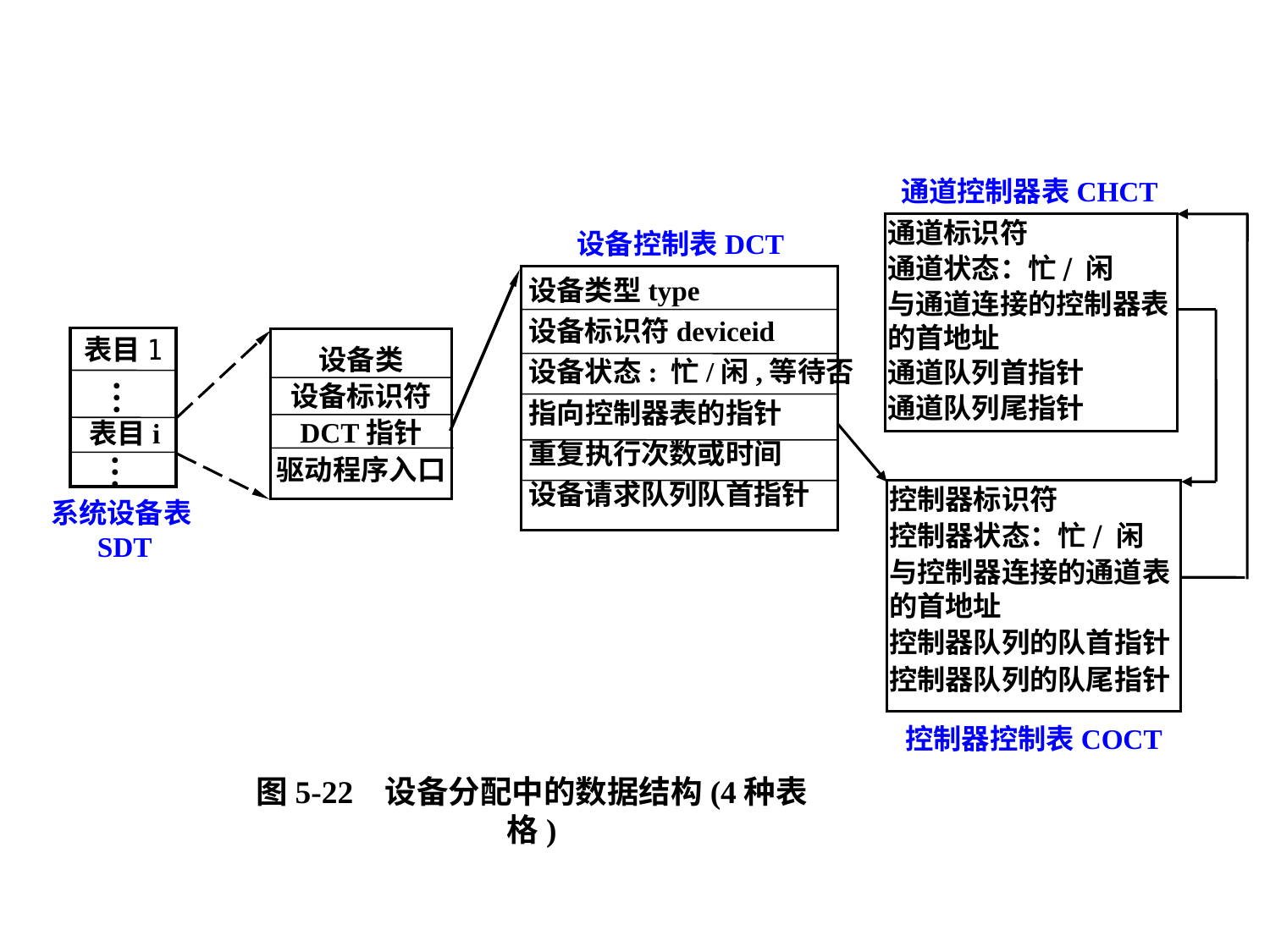

通道控制器表CHCT
通道标识符
通道状态：忙/闲
与通道连接的控制器表的首地址
通道队列首指针
通道队列尾指针

设备控制表DCT
设备类型type
设备标识符deviceid
设备状态: 忙/闲,等待否
指向控制器表的指针
重复执行次数或时间
设备请求队列队首指针

设备类
设备标识符
DCT指针
驱动程序入口
表目1

…

表目i

…

控制器标识符
控制器状态：忙/闲
与控制器连接的通道表的首地址
控制器队列的队首指针
控制器队列的队尾指针

系统设备表SDT

控制器控制表COCT
图5-22   设备分配中的数据结构(4种表格)
67